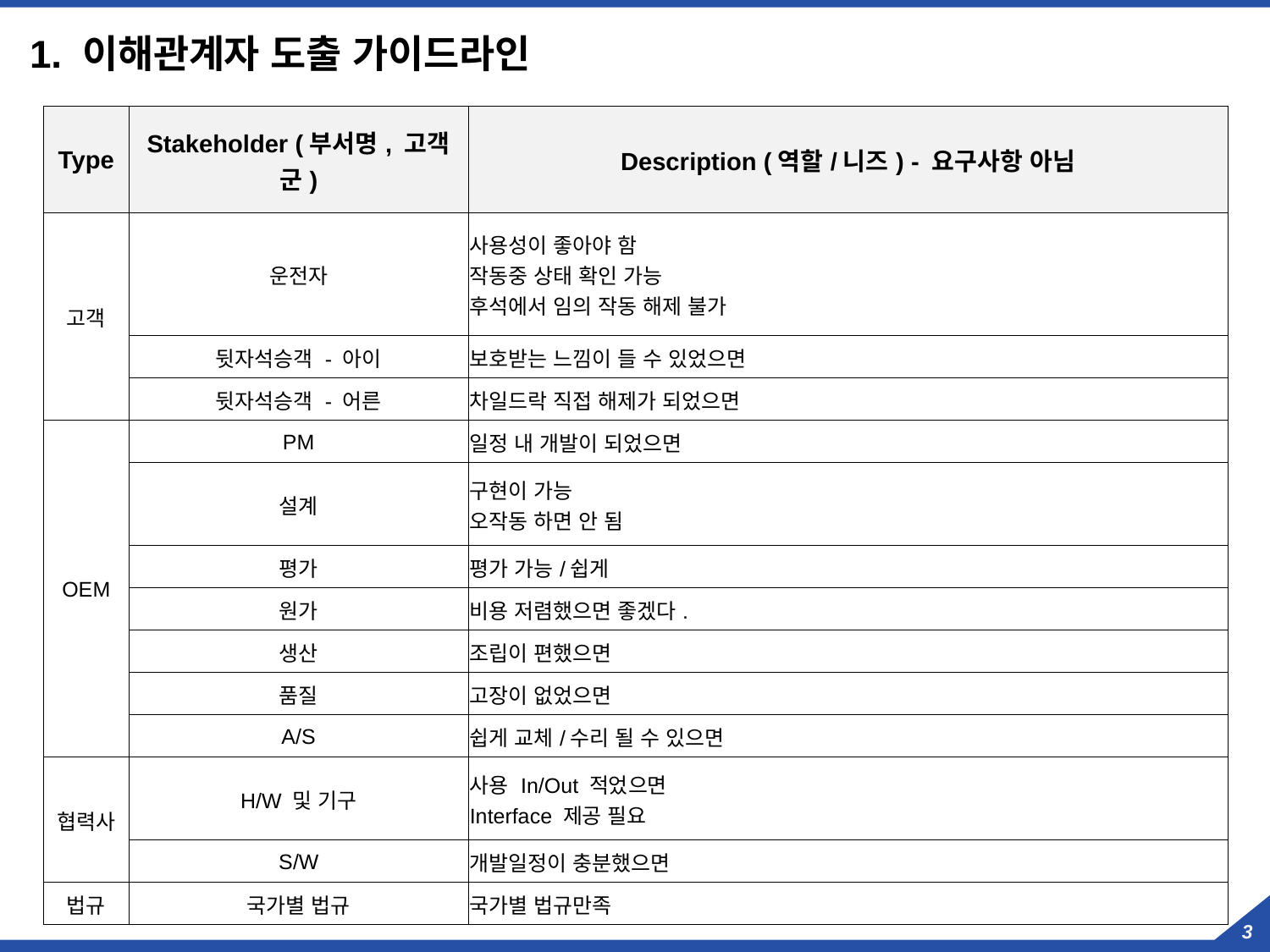

# 1. 이해관계자 도출 가이드라인
| Type | Stakeholder (부서명, 고객군) | Description (역할/니즈) - 요구사항 아님 |
| --- | --- | --- |
| 고객 | 운전자 | 사용성이 좋아야 함 작동중 상태 확인 가능 후석에서 임의 작동 해제 불가 |
|  | 뒷자석승객 - 아이 | 보호받는 느낌이 들 수 있었으면 |
|  | 뒷자석승객 - 어른 | 차일드락 직접 해제가 되었으면 |
| OEM | PM | 일정 내 개발이 되었으면 |
|  | 설계 | 구현이 가능 오작동 하면 안 됨 |
|  | 평가 | 평가 가능/쉽게 |
|  | 원가 | 비용 저렴했으면 좋겠다. |
|  | 생산 | 조립이 편했으면 |
|  | 품질 | 고장이 없었으면 |
|  | A/S | 쉽게 교체/수리 될 수 있으면 |
| 협력사 | H/W 및 기구 | 사용 In/Out 적었으면 Interface 제공 필요 |
|  | S/W | 개발일정이 충분했으면 |
| 법규 | 국가별 법규 | 국가별 법규만족 |